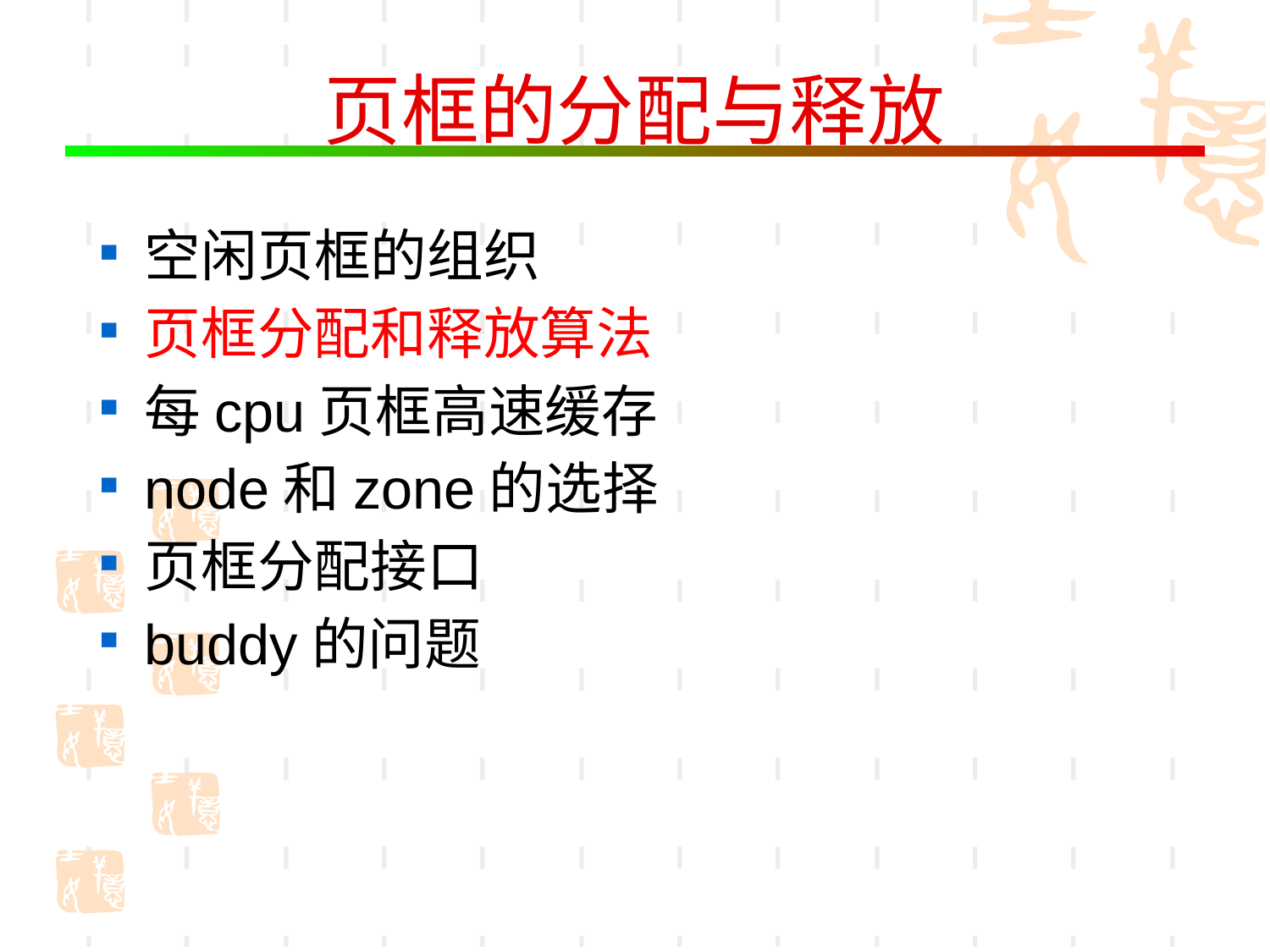

# 页框的分配与释放
空闲页框的组织
页框分配和释放算法
每cpu页框高速缓存
node和zone的选择
页框分配接口
buddy的问题